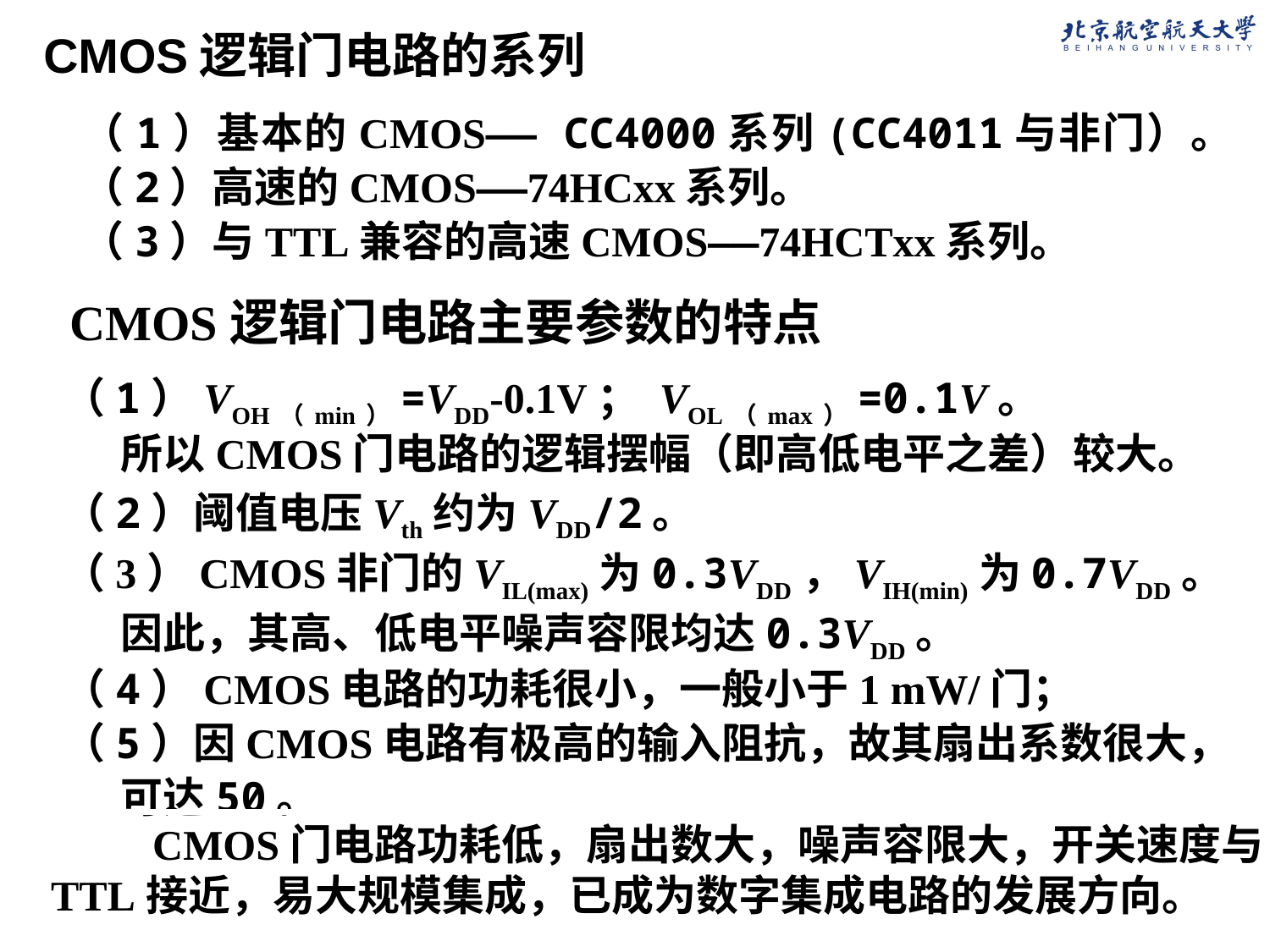

# CMOS逻辑门电路的系列
（1）基本的CMOS—— CC4000系列(CC4011与非门）。
（2）高速的CMOS——74HCxx系列。
（3）与TTL兼容的高速CMOS——74HCTxx系列。
CMOS逻辑门电路主要参数的特点
（1）VOH（min）=VDD-0.1V； VOL（max）=0.1V。
     所以CMOS门电路的逻辑摆幅（即高低电平之差）较大。
（2）阈值电压Vth约为VDD/2。
（3）CMOS非门的VIL(max)为0.3VDD，VIH(min)为0.7VDD。
     因此，其高、低电平噪声容限均达0.3VDD。
（4）CMOS电路的功耗很小，一般小于1 mW/门；
（5）因CMOS电路有极高的输入阻抗，故其扇出系数很大，
     可达50。
    CMOS门电路功耗低，扇出数大，噪声容限大，开关速度与TTL接近，易大规模集成，已成为数字集成电路的发展方向。
22